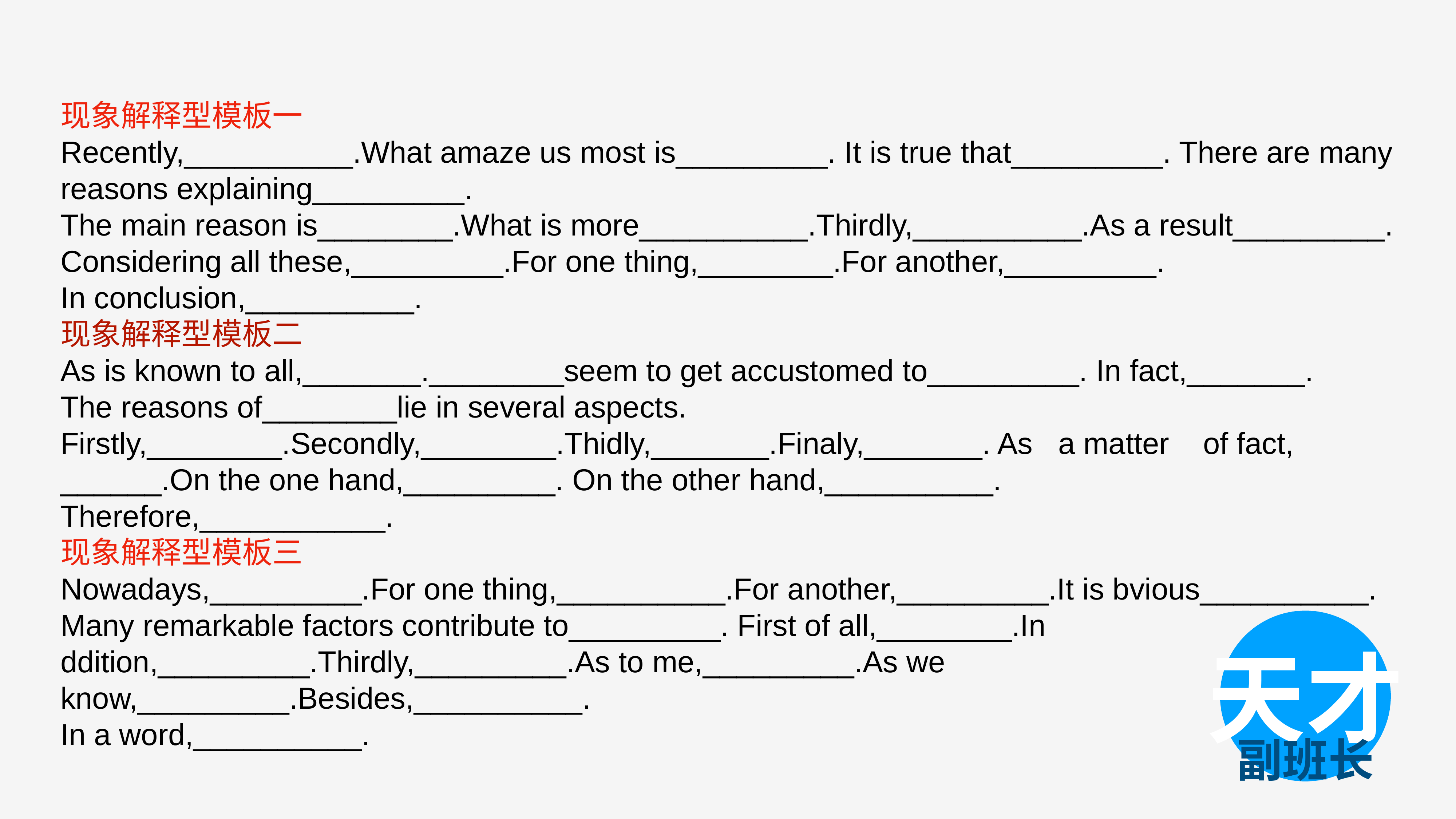

现象解释型模板一
Recently,__________.What amaze us most is_________. It is true that_________. There are many reasons explaining_________.
The main reason is________.What is more__________.Thirdly,__________.As a result_________.
Considering all these,_________.For one thing,________.For another,_________.
In conclusion,__________.
现象解释型模板二
As is known to all,_______.________seem to get accustomed to_________. In fact,_______.
The reasons of________lie in several aspects.
Firstly,________.Secondly,________.Thidly,_______.Finaly,_______. As   a matter    of fact,   ______.On the one hand,_________. On the other hand,__________.
Therefore,___________.
现象解释型模板三
Nowadays,_________.For one thing,__________.For another,_________.It is bvious__________.
Many remarkable factors contribute to_________. First of all,________.In ddition,_________.Thirdly,_________.As to me,_________.As we know,_________.Besides,__________.
In a word,__________.